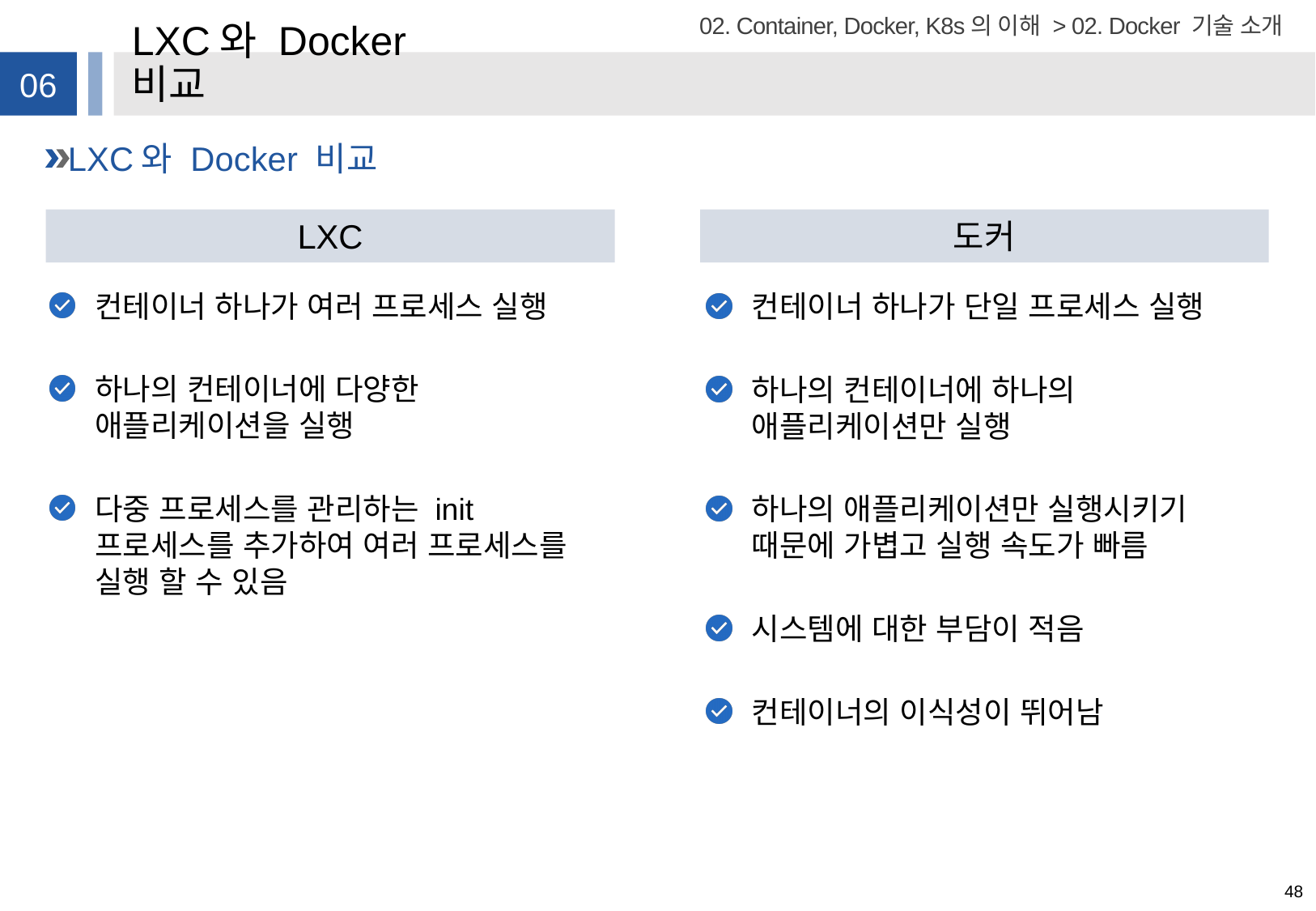

02. Container, Docker, K8s의 이해 > 02. Docker 기술 소개
# LXC와 Docker 비교
06
LXC와 Docker 비교
LXC
도커
컨테이너 하나가 단일 프로세스 실행
하나의 컨테이너에 하나의 애플리케이션만 실행
하나의 애플리케이션만 실행시키기 때문에 가볍고 실행 속도가 빠름
시스템에 대한 부담이 적음
컨테이너의 이식성이 뛰어남
컨테이너 하나가 여러 프로세스 실행
하나의 컨테이너에 다양한 애플리케이션을 실행
다중 프로세스를 관리하는 init 프로세스를 추가하여 여러 프로세스를 실행 할 수 있음
48